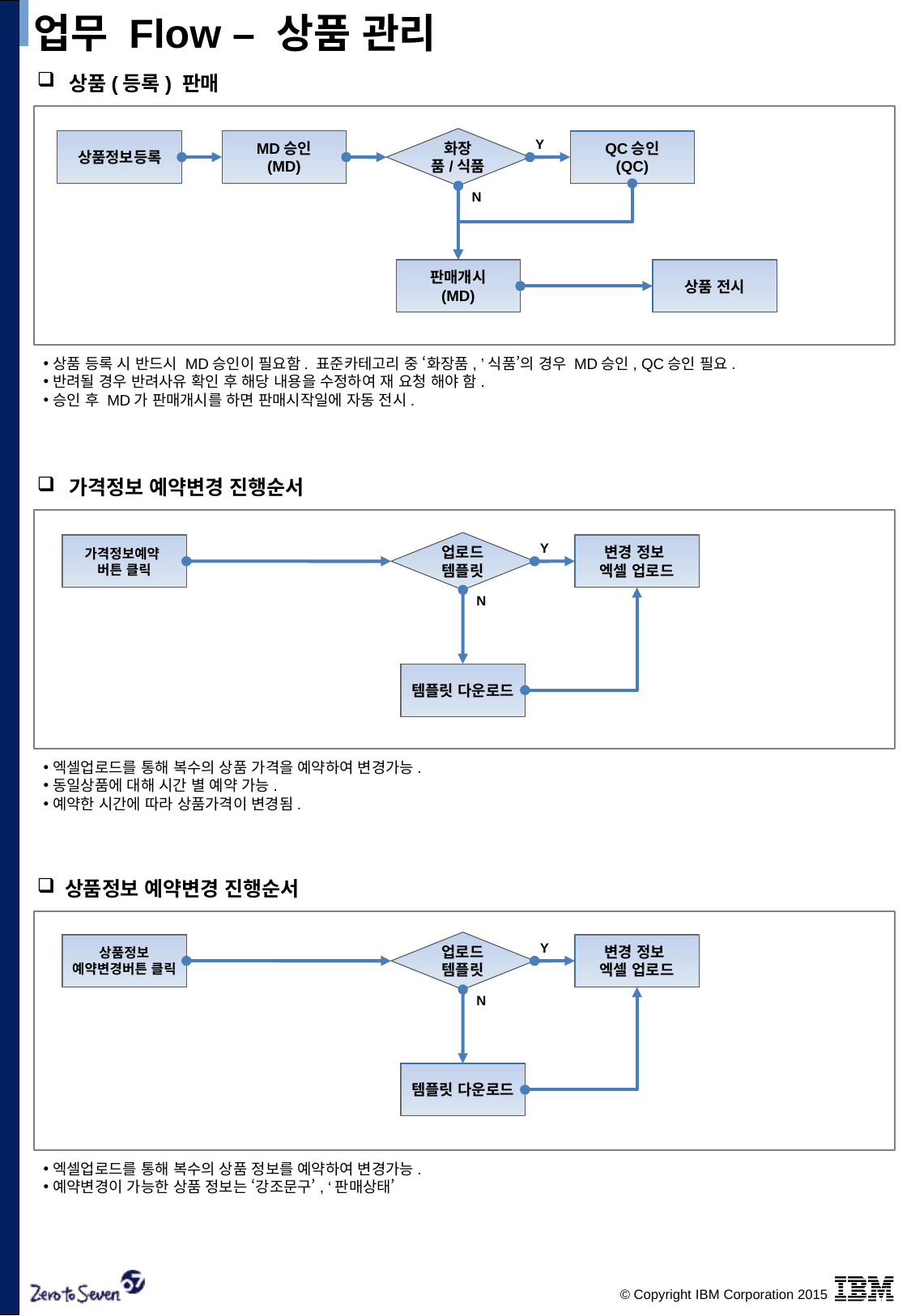

# 업무 Flow – 상품 관리
  상품(등록) 판매

화장품/식품
Y
상품정보등록
MD승인
(MD)
QC승인
(QC)
N
판매개시
(MD)
상품 전시
상품 등록 시 반드시 MD승인이 필요함. 표준카테고리 중 ‘화장품, ’식품’의 경우 MD승인, QC승인 필요.
반려될 경우 반려사유 확인 후 해당 내용을 수정하여 재 요청 해야 함.
승인 후 MD가 판매개시를 하면 판매시작일에 자동 전시.
  가격정보 예약변경 진행순서

업로드 템플릿
Y
가격정보예약
버튼 클릭
변경 정보
엑셀 업로드
N
템플릿 다운로드
엑셀업로드를 통해 복수의 상품 가격을 예약하여 변경가능.
동일상품에 대해 시간 별 예약 가능.
예약한 시간에 따라 상품가격이 변경됨.
 상품정보 예약변경 진행순서

업로드 템플릿
Y
상품정보 예약변경버튼 클릭
변경 정보
엑셀 업로드
N
템플릿 다운로드
엑셀업로드를 통해 복수의 상품 정보를 예약하여 변경가능.
예약변경이 가능한 상품 정보는 ‘강조문구’, ‘판매상태’